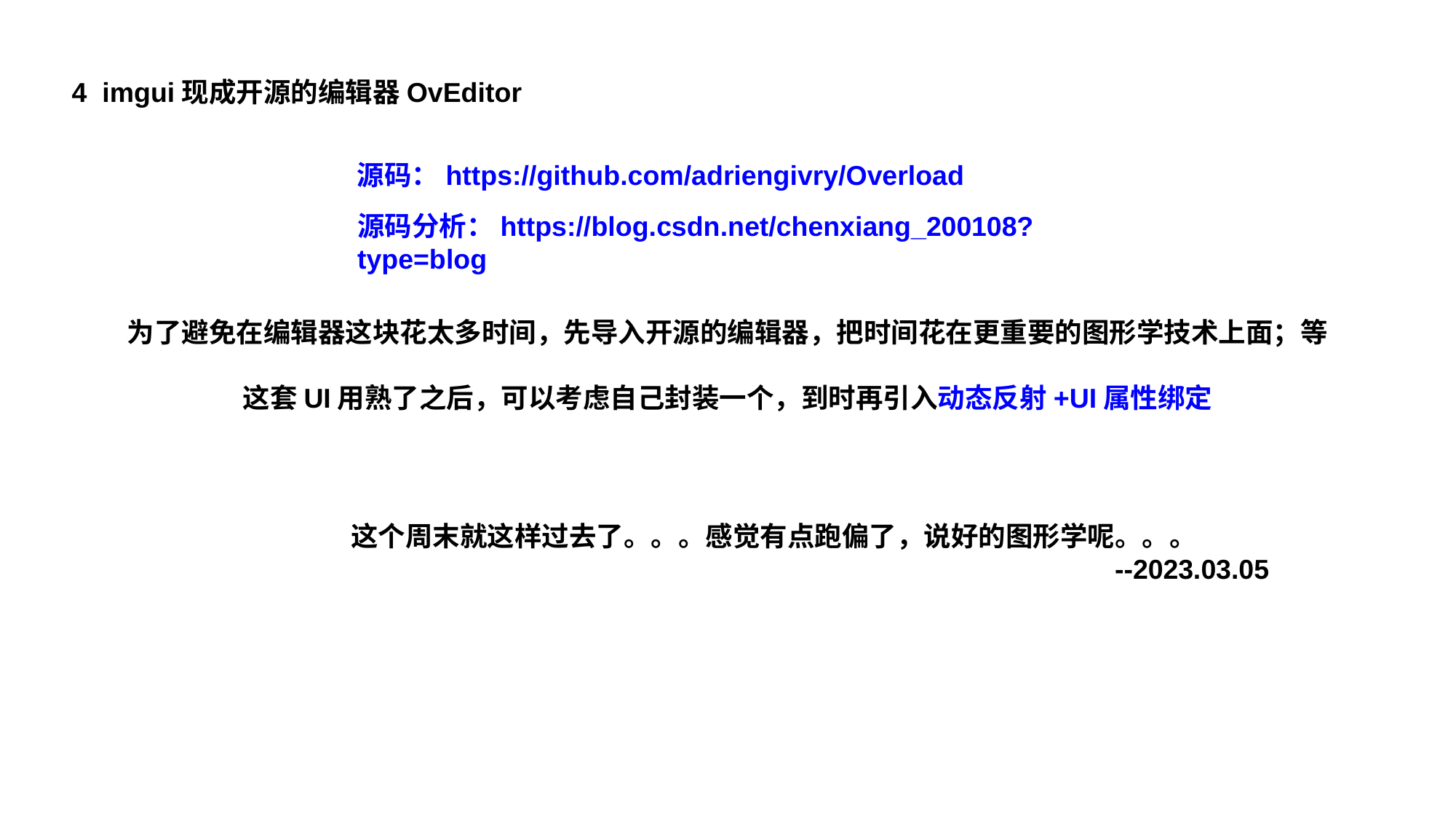

4  imgui现成开源的编辑器OvEditor
源码：https://github.com/adriengivry/Overload
源码分析：https://blog.csdn.net/chenxiang_200108?type=blog
为了避免在编辑器这块花太多时间，先导入开源的编辑器，把时间花在更重要的图形学技术上面；等这套UI用熟了之后，可以考虑自己封装一个，到时再引入动态反射+UI属性绑定
这个周末就这样过去了。。。感觉有点跑偏了，说好的图形学呢。。。
							--2023.03.05